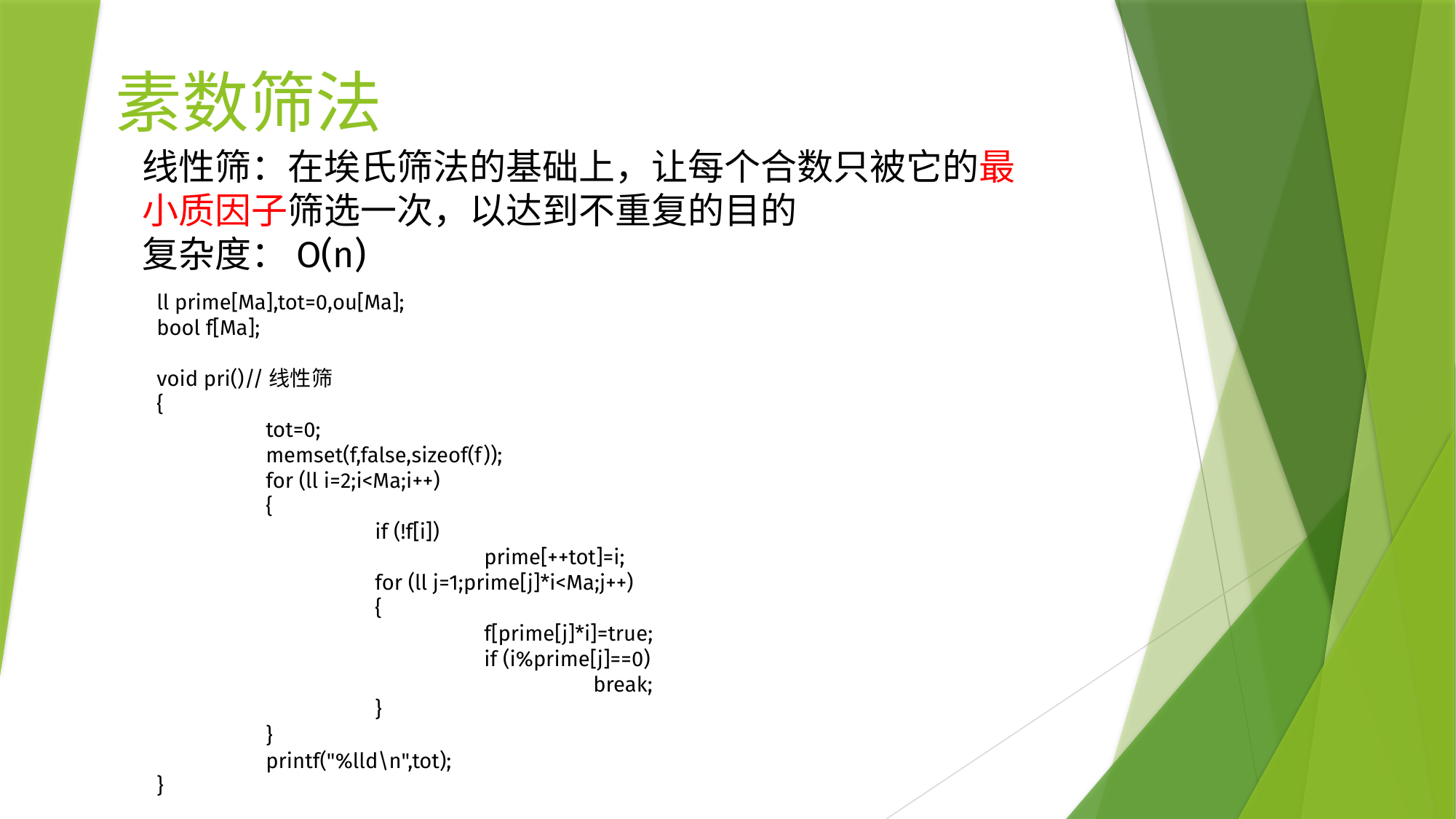

# 素数筛法
线性筛：在埃氏筛法的基础上，让每个合数只被它的最小质因子筛选一次，以达到不重复的目的
复杂度：O(n)

ll prime[Ma],tot=0,ou[Ma];
bool f[Ma];

void pri()//线性筛
{
	tot=0;
	memset(f,false,sizeof(f));
	for (ll i=2;i<Ma;i++)
	{
		if (!f[i])
			prime[++tot]=i;
		for (ll j=1;prime[j]*i<Ma;j++)
		{
			f[prime[j]*i]=true;
			if (i%prime[j]==0)
				break;
		}
	}
	printf("%lld\n",tot);
}